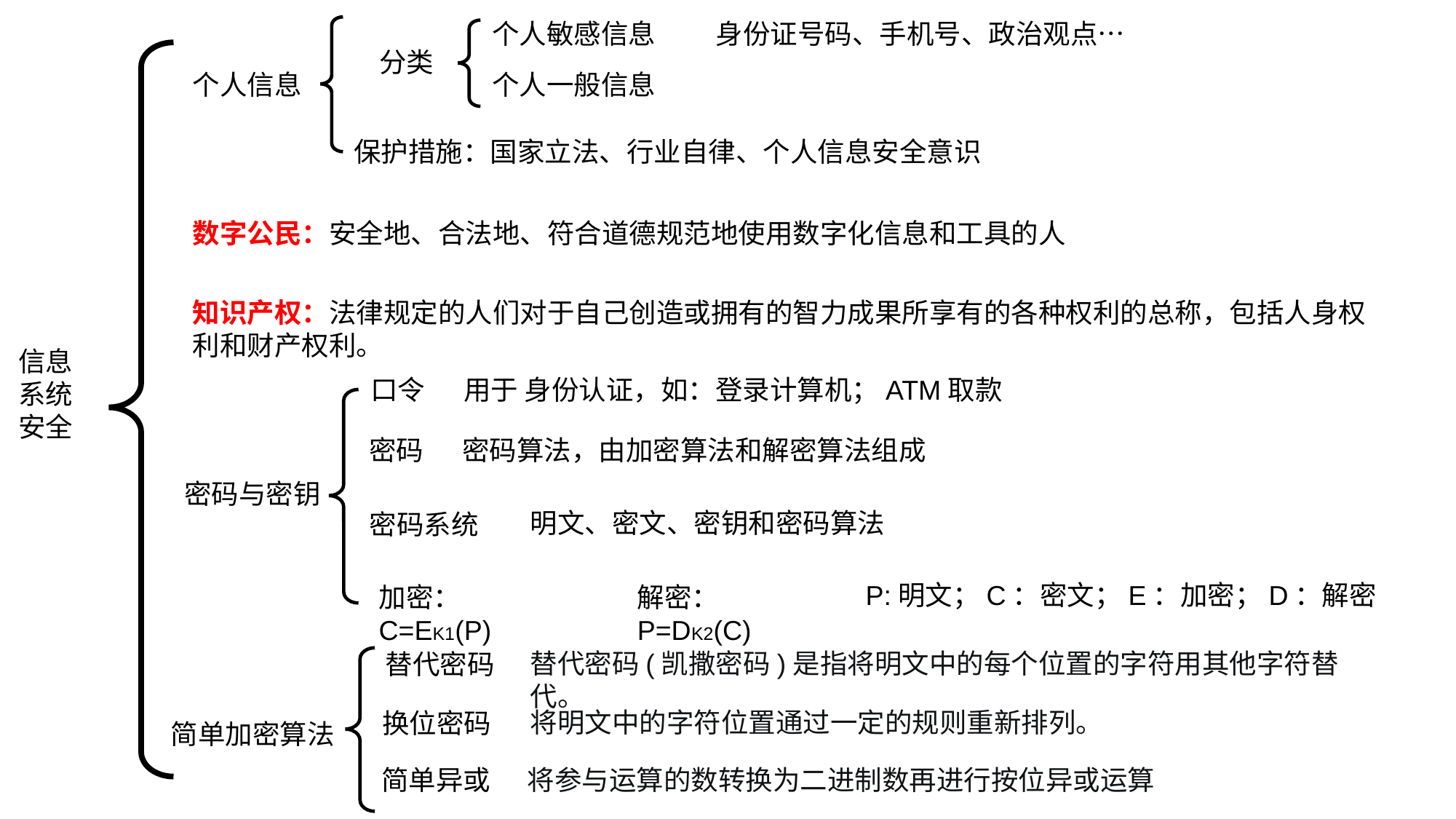

个人敏感信息
身份证号码、手机号、政治观点…

分类

个人信息
个人一般信息
保护措施：国家立法、行业自律、个人信息安全意识
数字公民：安全地、合法地、符合道德规范地使用数字化信息和工具的人
知识产权：法律规定的人们对于自己创造或拥有的智力成果所享有的各种权利的总称，包括人身权利和财产权利。
信息系统安全
口令
用于 身份认证，如：登录计算机；ATM取款

密码
密码算法，由加密算法和解密算法组成
密码与密钥
明文、密文、密钥和密码算法
密码系统
P:明文；C：密文；E：加密；D：解密
加密：C=EK1(P)
解密：P=DK2(C)
替代密码(凯撒密码)是指将明文中的每个位置的字符用其他字符替代。
替代密码

将明文中的字符位置通过一定的规则重新排列。
换位密码
简单加密算法
简单异或
将参与运算的数转换为二进制数再进行按位异或运算